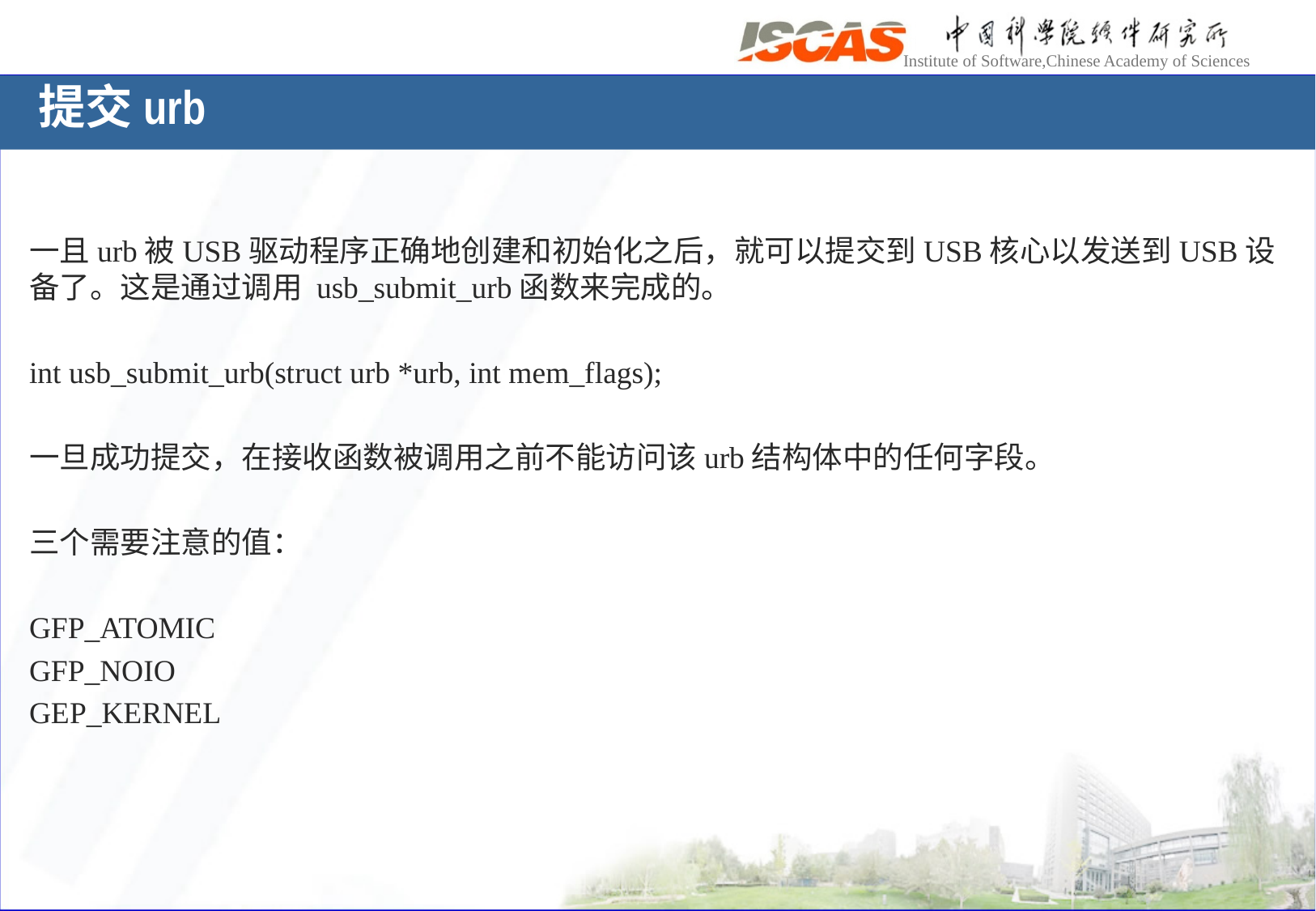

# 提交urb
一且urb被USB驱动程序正确地创建和初始化之后，就可以提交到USB核心以发送到USB设备了。这是通过调用 usb_submit_urb函数来完成的。

int usb_submit_urb(struct urb *urb, int mem_flags);

一旦成功提交，在接收函数被调用之前不能访问该urb结构体中的任何字段。

三个需要注意的值：

GFP_ATOMIC
GFP_NOIO
GEP_KERNEL